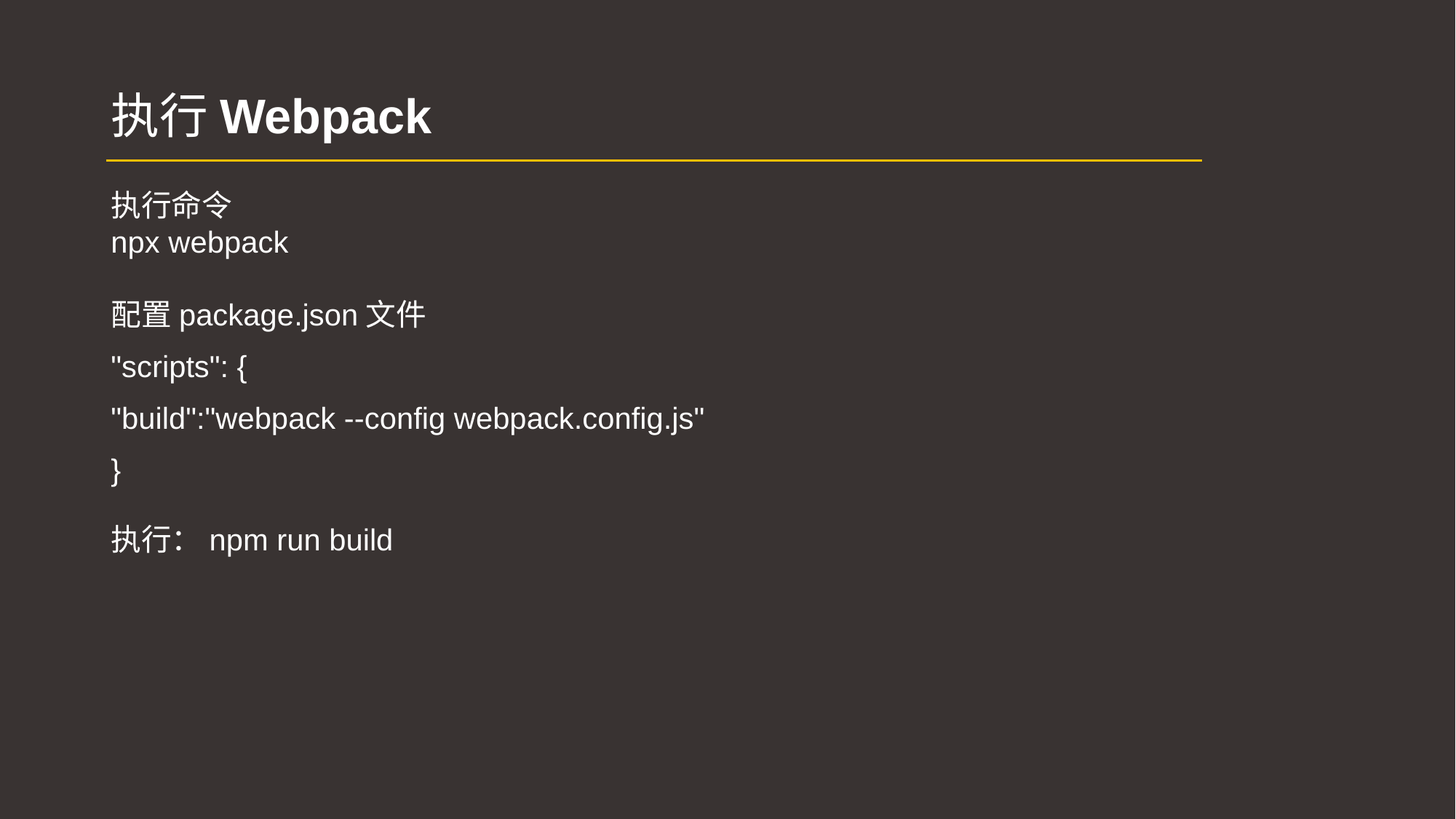

# 执行Webpack
执行命令
npx webpack

配置package.json文件
"scripts": {
"build":"webpack --config webpack.config.js"
}
执行：npm run build